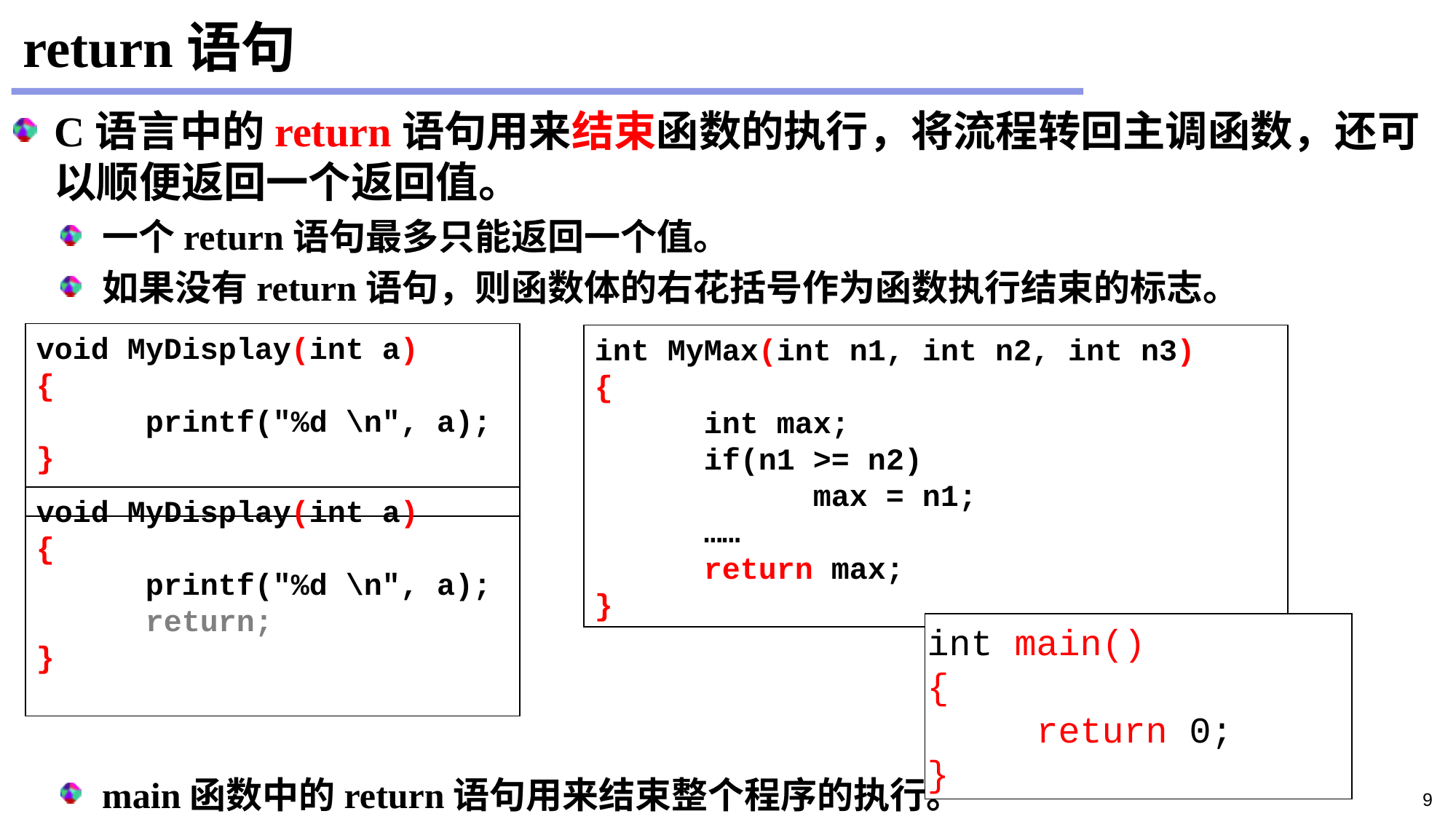

# return语句
C语言中的return语句用来结束函数的执行，将流程转回主调函数，还可以顺便返回一个返回值。
一个return语句最多只能返回一个值。
如果没有return语句，则函数体的右花括号作为函数执行结束的标志。

main函数中的return语句用来结束整个程序的执行。

void MyDisplay(int a)
{
	printf("%d \n", a);
}
int MyMax(int n1, int n2, int n3)
{
	int max;
	if(n1 >= n2)
		max = n1;
	……
	return max;
}
void MyDisplay(int a)
{
	printf("%d \n", a);
	return;
}
int main()
{
	return 0;
}
9